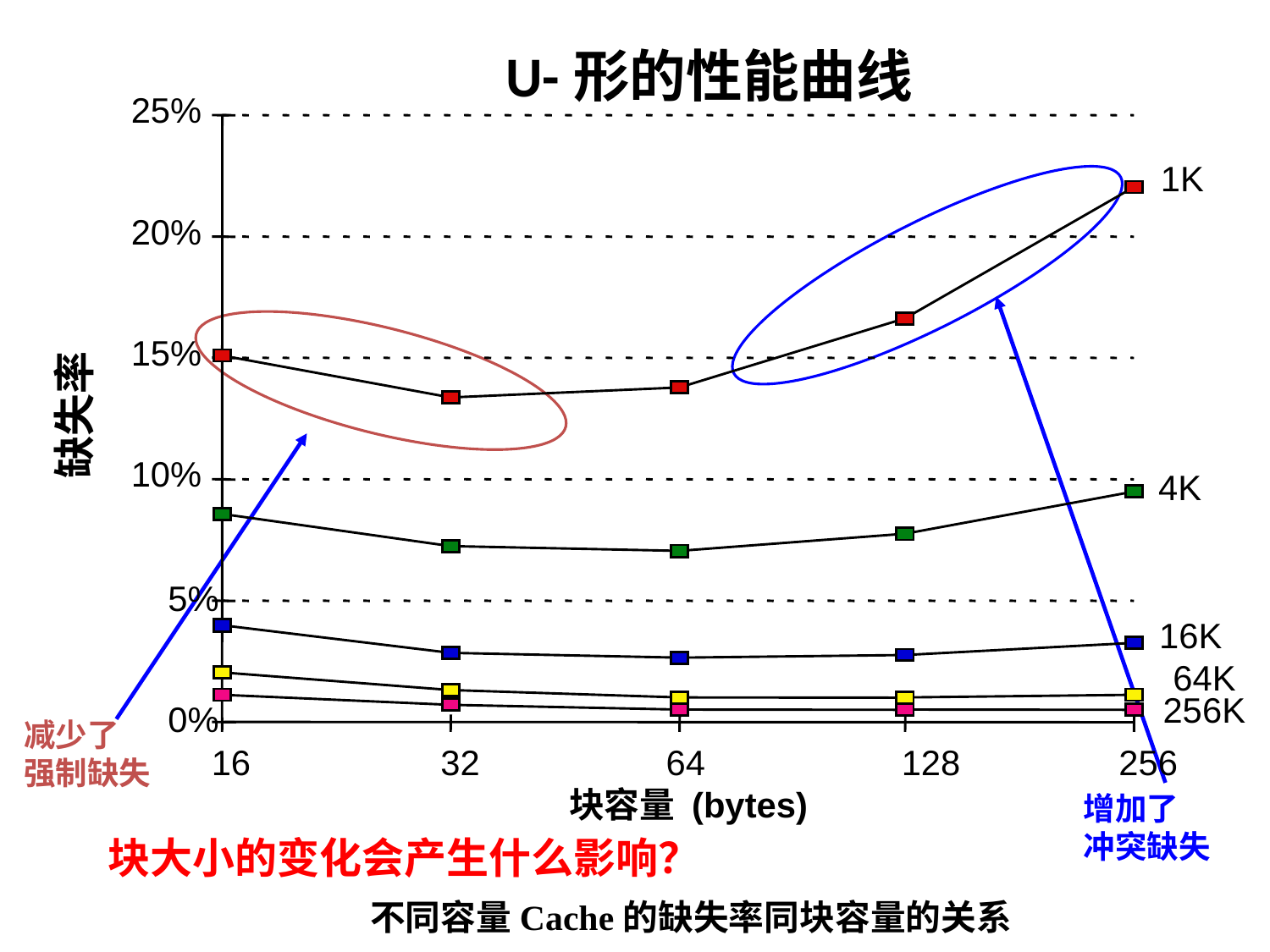

# U-形的性能曲线
25%

20%

15%

10%

5%

0%

16
32
64
128
256
1K

增加了
冲突缺失

减少了
强制缺失
缺失率
4K
16K
64K
256K
块容量 (bytes)
块大小的变化会产生什么影响？
13
不同容量Cache的缺失率同块容量的关系